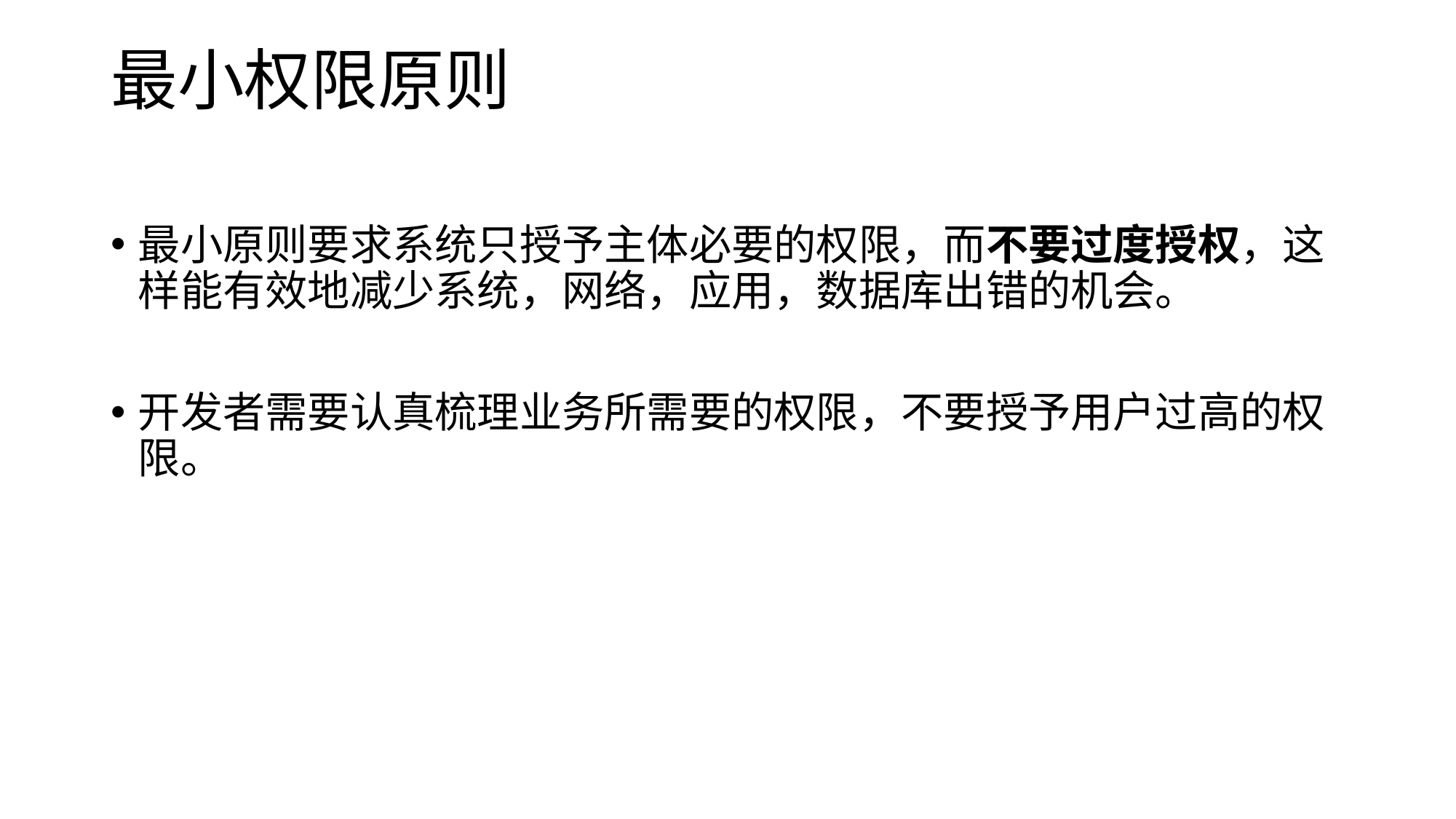

# 最小权限原则
最小原则要求系统只授予主体必要的权限，而不要过度授权，这样能有效地减少系统，网络，应用，数据库出错的机会。

开发者需要认真梳理业务所需要的权限，不要授予用户过高的权限。